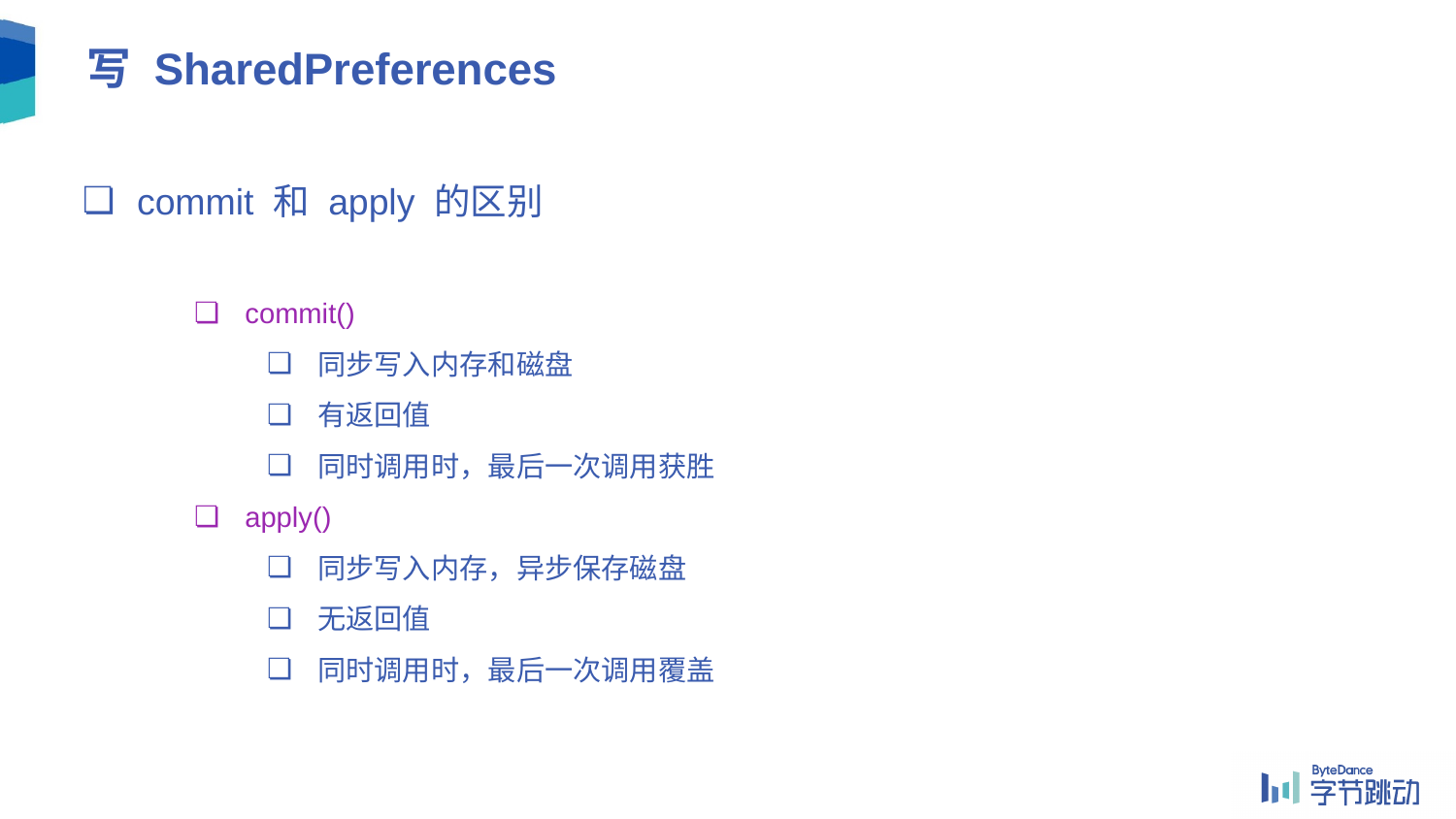

# 写 SharedPreferences
commit 和 apply 的区别
commit()
同步写入内存和磁盘
有返回值
同时调用时，最后一次调用获胜
apply()
同步写入内存，异步保存磁盘
无返回值
同时调用时，最后一次调用覆盖